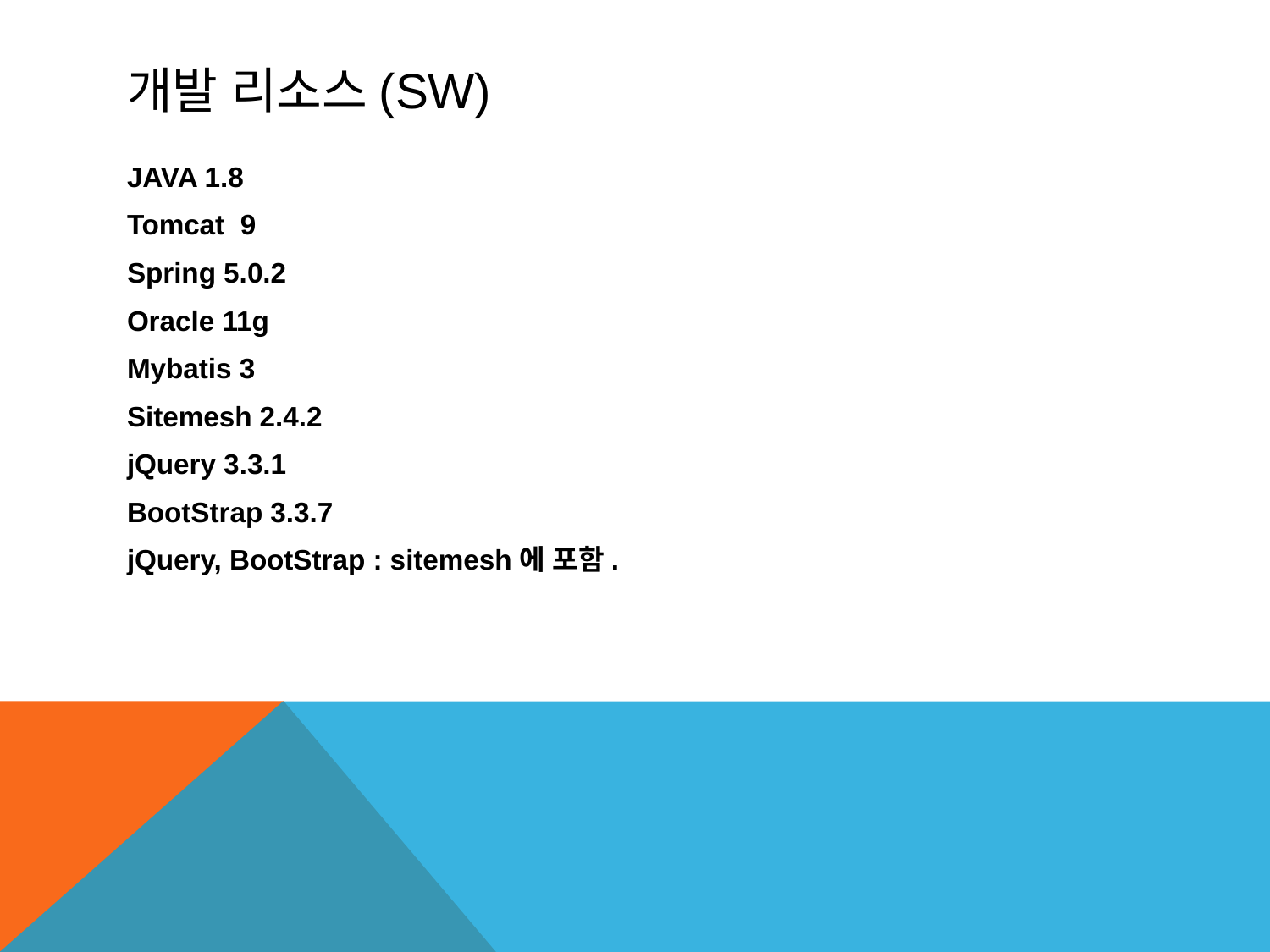

# 개발 리소스(SW)
JAVA 1.8
Tomcat  9
Spring 5.0.2
Oracle 11g
Mybatis 3
Sitemesh 2.4.2
jQuery 3.3.1
BootStrap 3.3.7
jQuery, BootStrap : sitemesh에 포함.